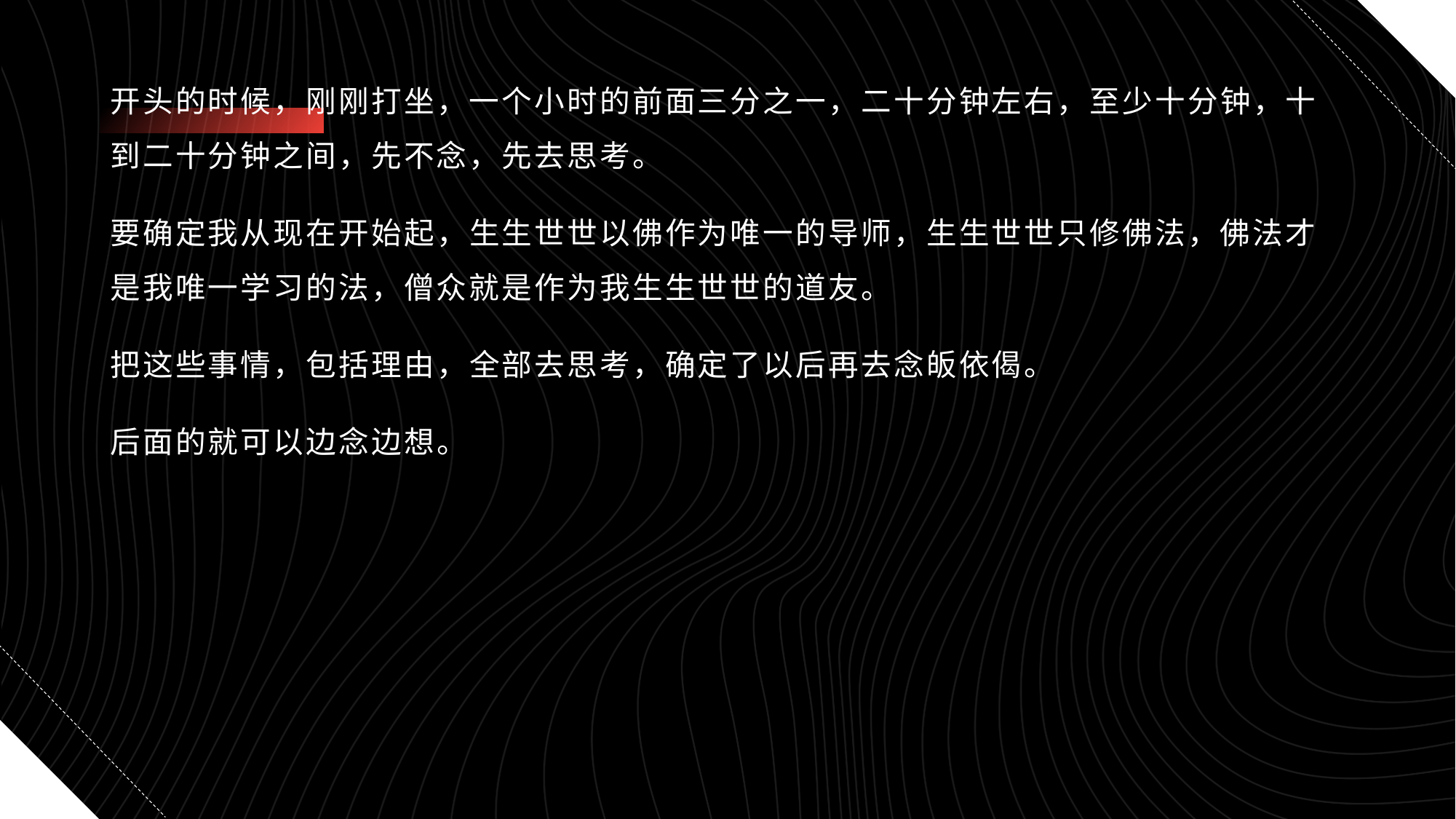

#
开头的时候，刚刚打坐，一个小时的前面三分之一，二十分钟左右，至少十分钟，十到二十分钟之间，先不念，先去思考。
要确定我从现在开始起，生生世世以佛作为唯一的导师，生生世世只修佛法，佛法才是我唯一学习的法，僧众就是作为我生生世世的道友。
把这些事情，包括理由，全部去思考，确定了以后再去念皈依偈。
后面的就可以边念边想。